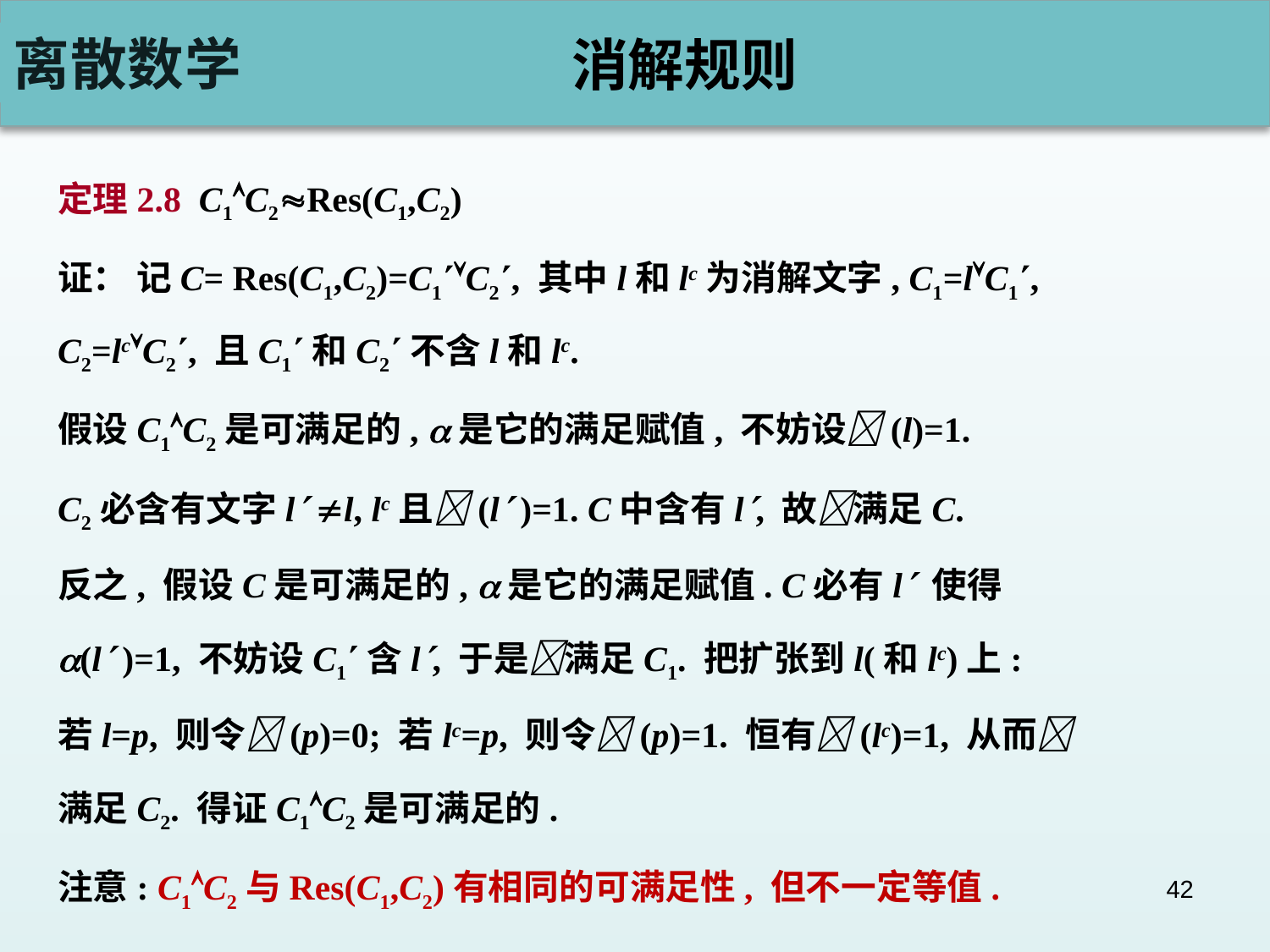

# 消解规则
定理2.8  C1∧C2≈Res(C1,C2)
证： 记C= Res(C1,C2)=C1′∨C2′, 其中l和lc为消解文字, C1=l∨C1′, C2=lc∨C2′, 且C1′和C2′不含l和lc.
假设C1∧C2是可满足的, α是它的满足赋值, 不妨设α(l)=1.
C2必含有文字l′ ≠l, lc且α(l′ )=1. C中含有l′, 故α满足C.
反之, 假设C是可满足的, α是它的满足赋值. C必有l′ 使得
α(l′ )=1, 不妨设C1′含l′, 于是α满足C1. 把扩张到l(和lc)上:
若l=p, 则令α(p)=0; 若lc=p, 则令α(p)=1. 恒有α(lc)=1, 从而α
满足C2. 得证C1∧C2是可满足的.
注意: C1∧C2与Res(C1,C2)有相同的可满足性, 但不一定等值.
42